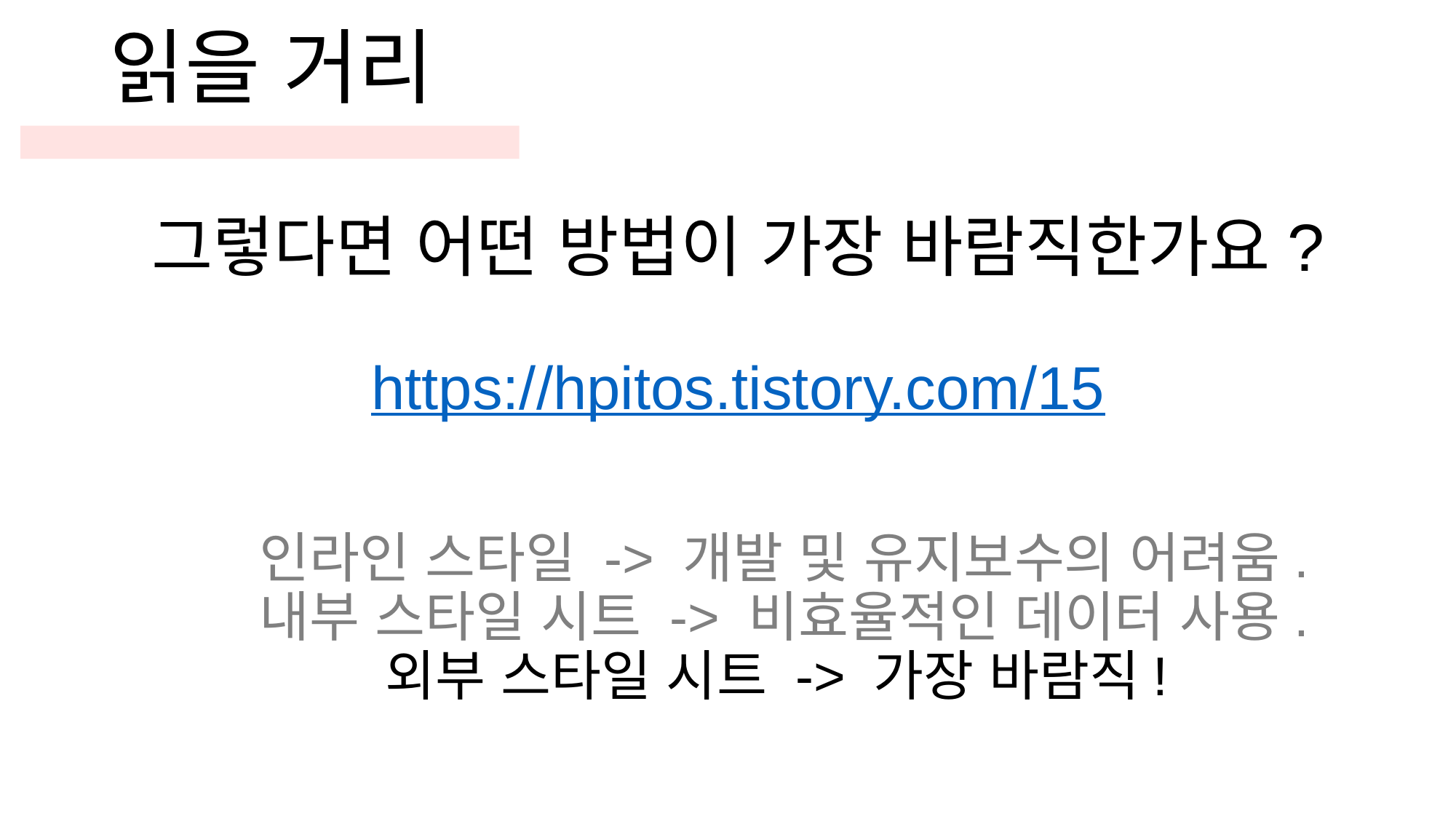

읽을 거리

그렇다면 어떤 방법이 가장 바람직한가요?
https://hpitos.tistory.com/15

인라인 스타일 -> 개발 및 유지보수의 어려움.
내부 스타일 시트 -> 비효율적인 데이터 사용.
외부 스타일 시트 -> 가장 바람직!